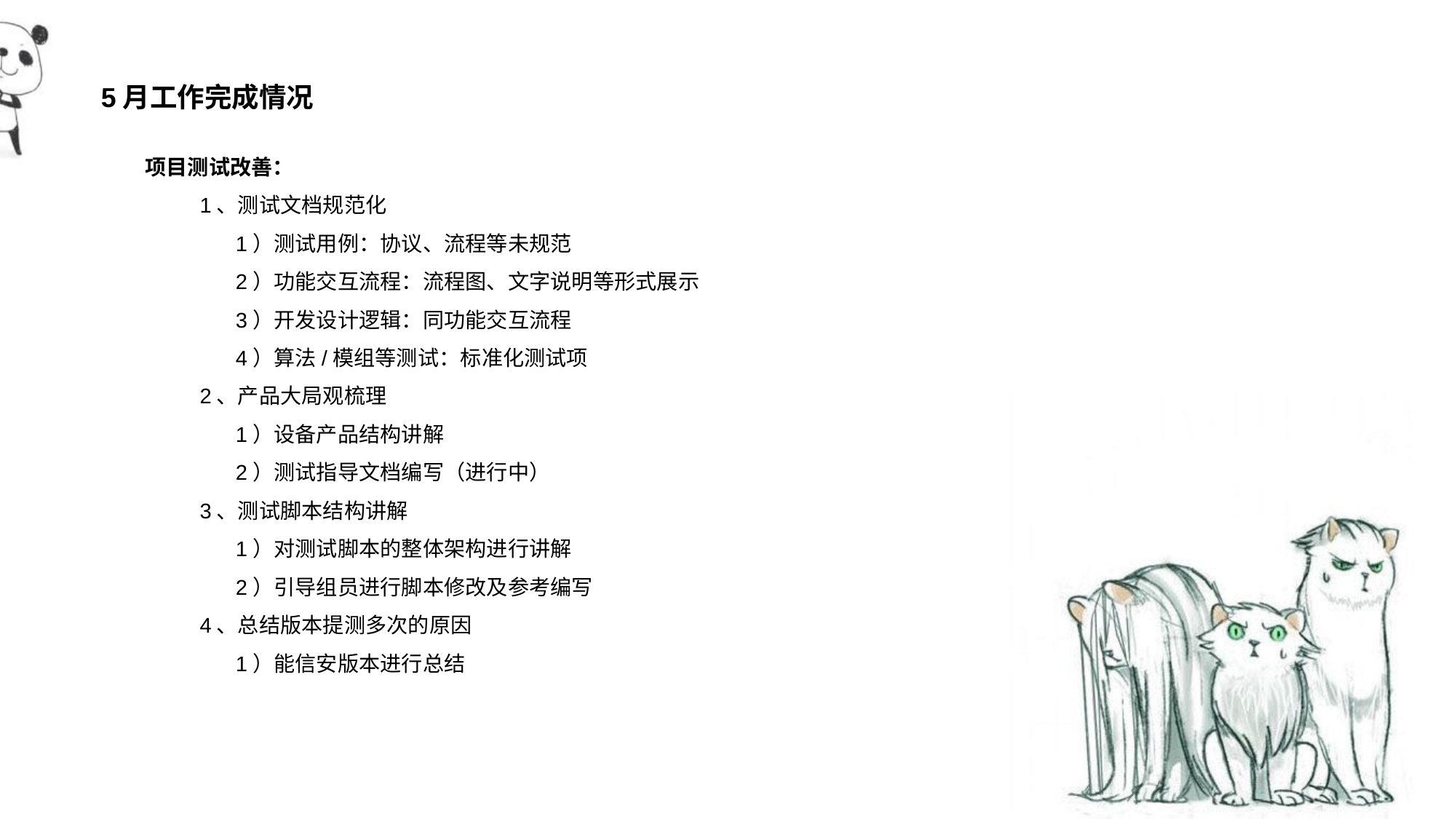

5月工作完成情况
项目测试改善：
1、测试文档规范化
      1）测试用例：协议、流程等未规范
      2）功能交互流程：流程图、文字说明等形式展示
      3）开发设计逻辑：同功能交互流程
      4）算法/模组等测试：标准化测试项
2、产品大局观梳理
      1）设备产品结构讲解
      2）测试指导文档编写（进行中）
3、测试脚本结构讲解
      1）对测试脚本的整体架构进行讲解
      2）引导组员进行脚本修改及参考编写
4、总结版本提测多次的原因
      1）能信安版本进行总结